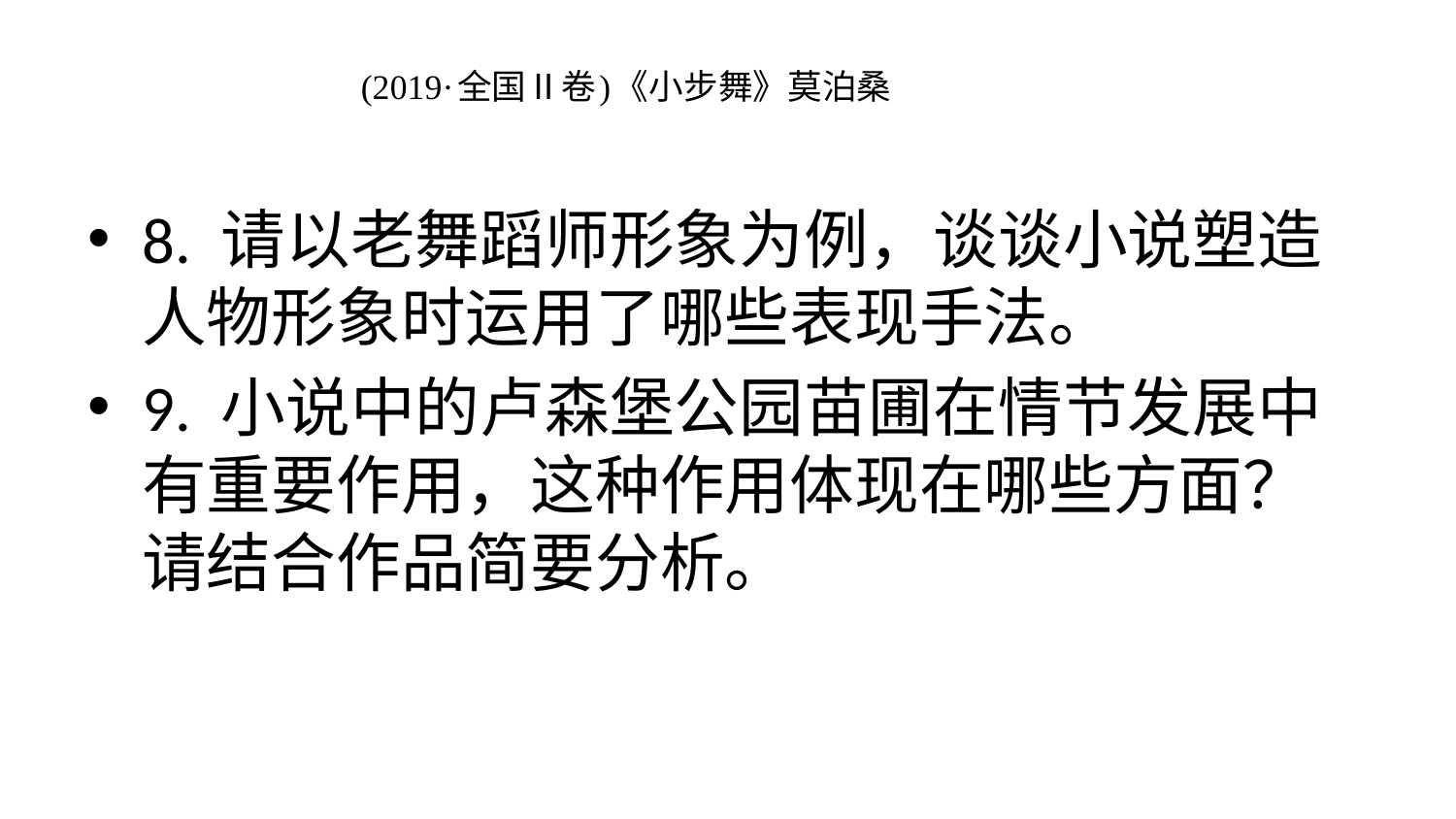

(2019·全国Ⅱ卷)《小步舞》莫泊桑
8. 请以老舞蹈师形象为例，谈谈小说塑造人物形象时运用了哪些表现手法。
9. 小说中的卢森堡公园苗圃在情节发展中有重要作用，这种作用体现在哪些方面？请结合作品简要分析。